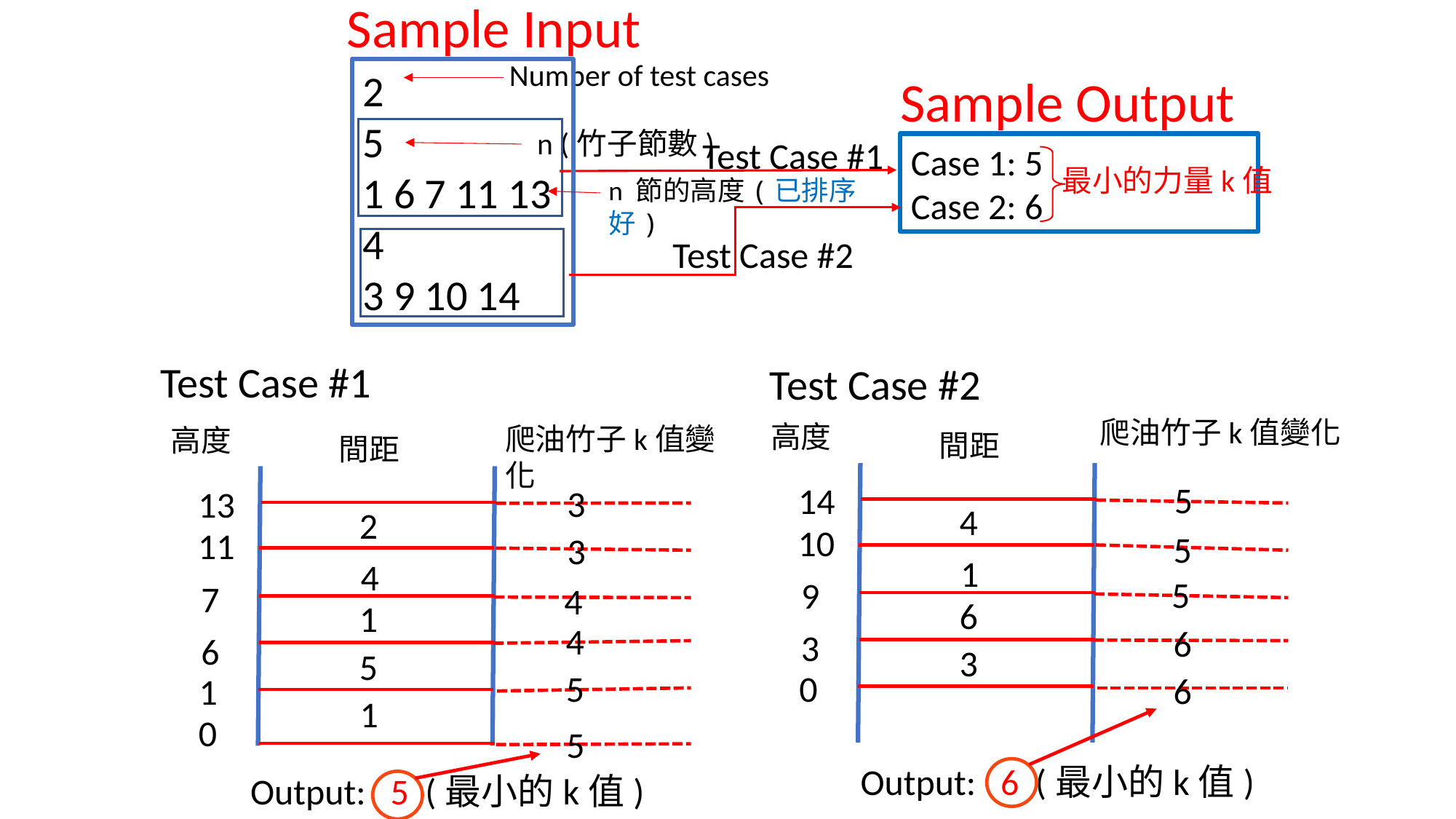

Sample Input
Number of test cases
2
5
1 6 7 11 13
4
3 9 10 14
Sample Output
n (竹子節數)

Test Case #1
Case 1: 5
Case 2: 6

最小的力量k值
n 節的高度(已排序好)
Test Case #2

Test Case #1
Test Case #2
爬油竹子k值變化
高度
爬油竹子k值變化
高度
間距
間距
5
14
3
13
4
2
10
11
5
3
1
4
5
9
7
4
6
1
4
6
3
6
3
5
0
5
6
1
1
0
5
Output:   6  (最小的k值)

Output:   5  (最小的k值)